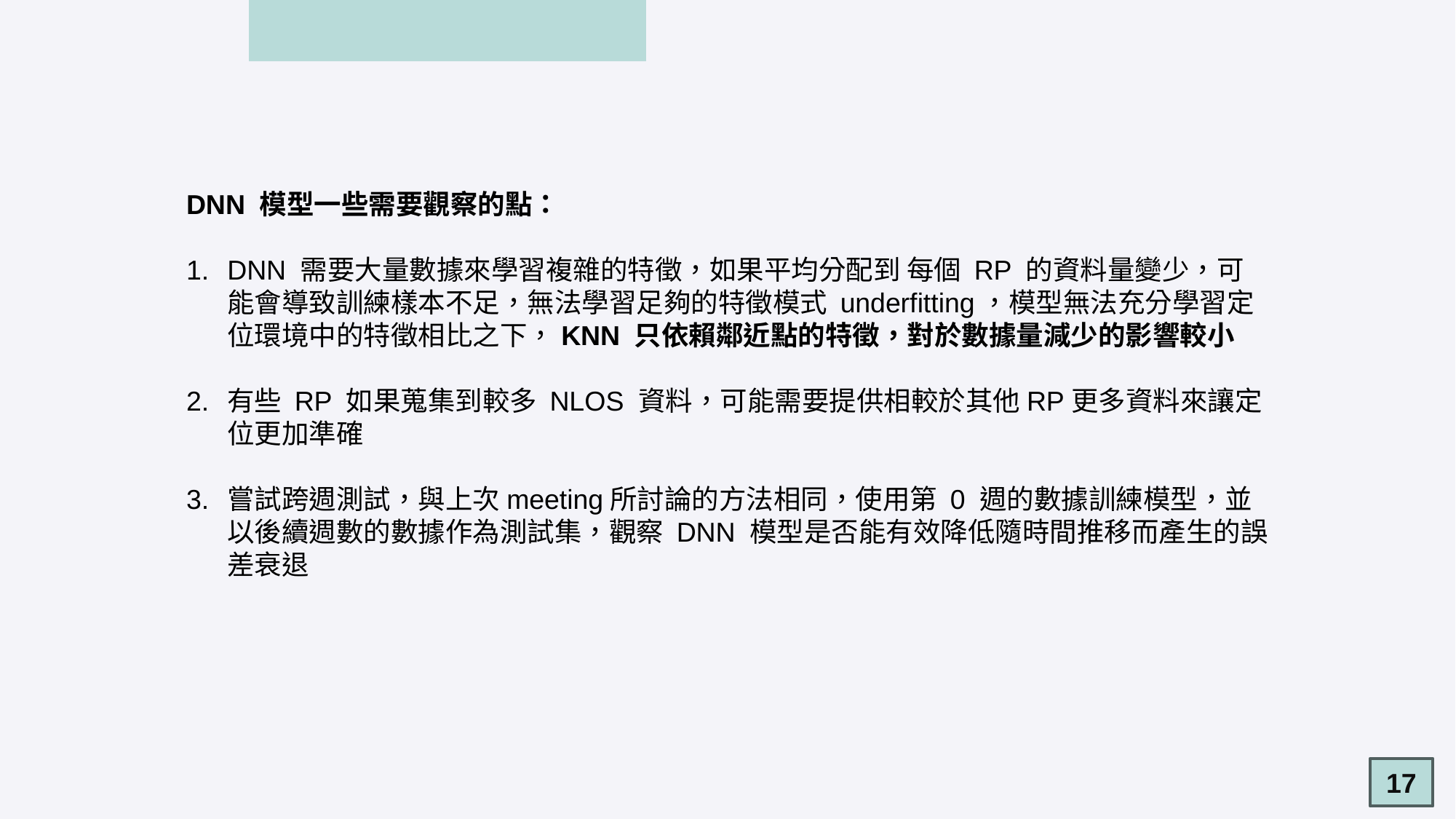

DNN 模型一些需要觀察的點：

DNN 需要大量數據來學習複雜的特徵，如果平均分配到 每個 RP 的資料量變少，可能會導致訓練樣本不足，無法學習足夠的特徵模式 underfitting，模型無法充分學習定位環境中的特徵相比之下，KNN 只依賴鄰近點的特徵，對於數據量減少的影響較小

有些 RP 如果蒐集到較多 NLOS 資料，可能需要提供相較於其他RP更多資料來讓定位更加準確

嘗試跨週測試，與上次meeting所討論的方法相同，使用第 0 週的數據訓練模型，並以後續週數的數據作為測試集，觀察 DNN 模型是否能有效降低隨時間推移而產生的誤差衰退
17